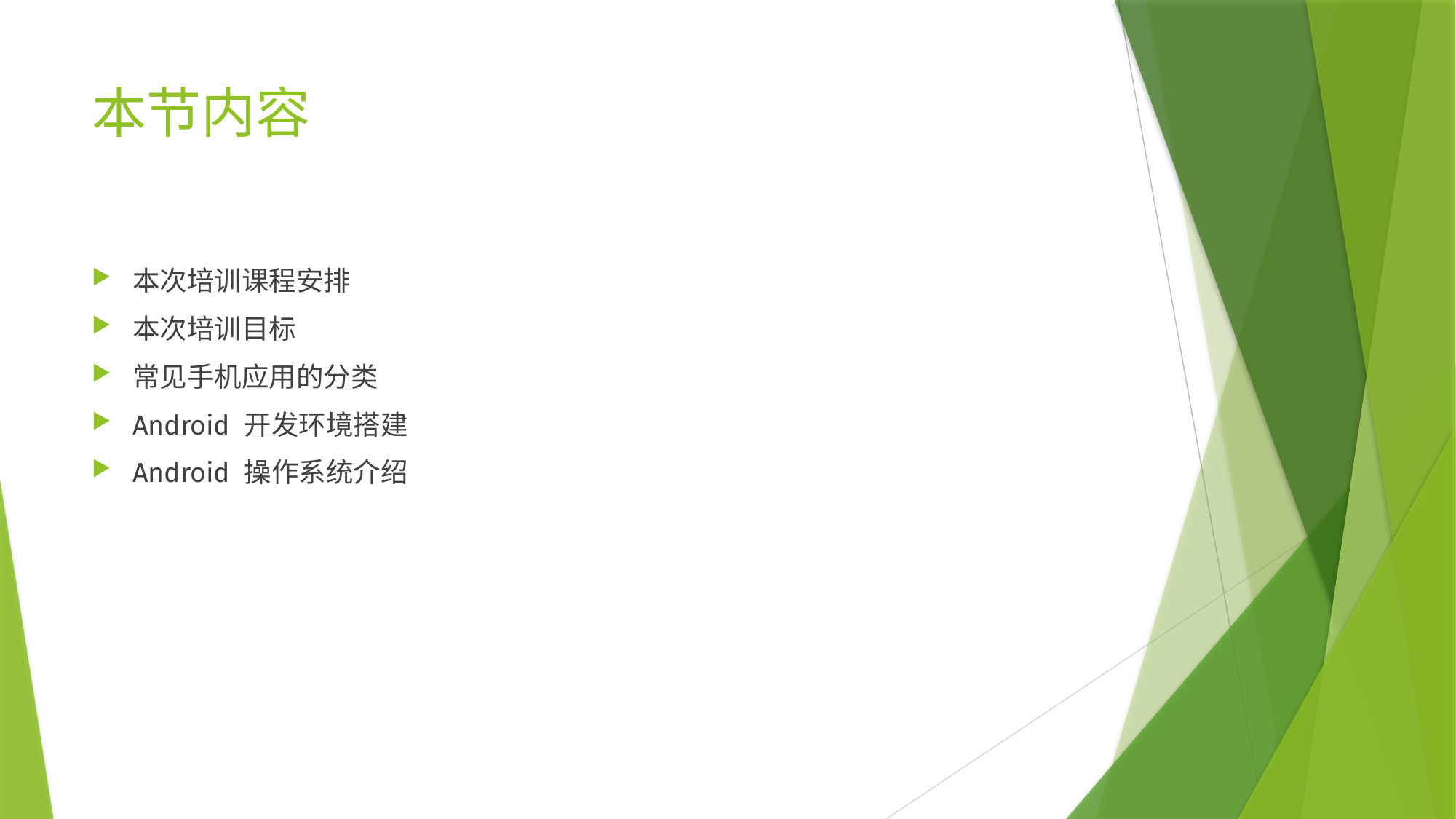

# 本节内容
本次培训课程安排
本次培训目标
常见手机应用的分类
Android 开发环境搭建
Android 操作系统介绍